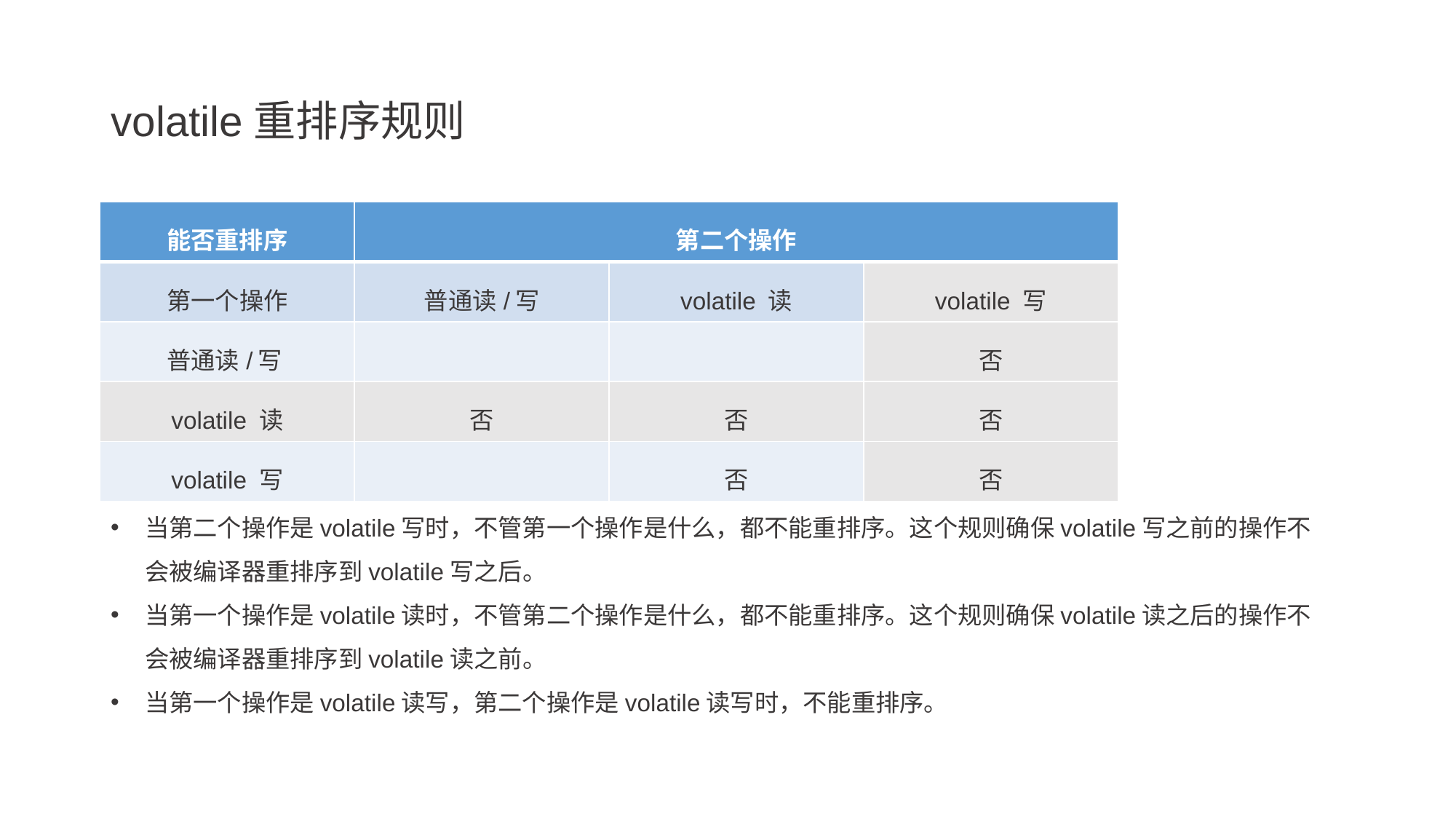

# volatile重排序规则
| 能否重排序 | 第二个操作 |  |  |
| --- | --- | --- | --- |
| 第一个操作 | 普通读/写 | volatile 读 | volatile 写 |
| 普通读/写 |  |  | 否 |
| volatile 读 | 否 | 否 | 否 |
| volatile 写 |  | 否 | 否 |
当第二个操作是volatile写时，不管第一个操作是什么，都不能重排序。这个规则确保volatile写之前的操作不会被编译器重排序到volatile写之后。
当第一个操作是volatile读时，不管第二个操作是什么，都不能重排序。这个规则确保volatile读之后的操作不会被编译器重排序到volatile读之前。
当第一个操作是volatile读写，第二个操作是volatile读写时，不能重排序。